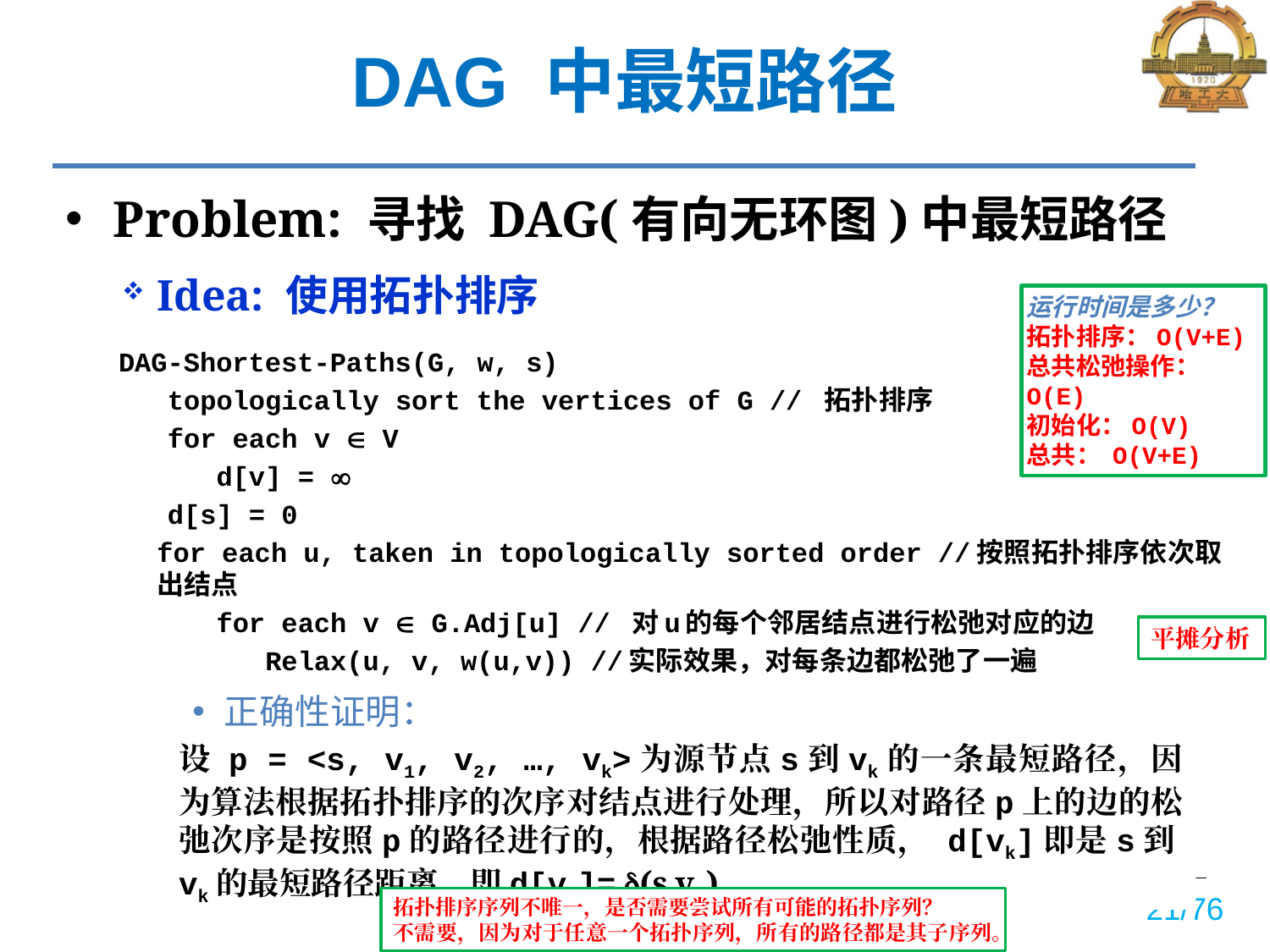

# DAG 中最短路径
Problem: 寻找 DAG(有向无环图)中最短路径
Idea: 使用拓扑排序

正确性证明：
设 p = <s, v1, v2, …, vk>为源节点s到vk的一条最短路径，因为算法根据拓扑排序的次序对结点进行处理，所以对路径p上的边的松弛次序是按照p的路径进行的，根据路径松弛性质， d[vk]即是s到vk的最短路径距离，即d[vk]= δ(s,vk)
运行时间是多少？
拓扑排序：O(V+E)
总共松弛操作：O(E)
初始化：O(V)
总共： O(V+E)
DAG-Shortest-Paths(G, w, s)
   topologically sort the vertices of G // 拓扑排序
   for each v ∈ V
      d[v] = ∞
   d[s] = 0
		for each u, taken in topologically sorted order //按照拓扑排序依次取出结点
      for each v ∈ G.Adj[u] // 对u的每个邻居结点进行松弛对应的边
         Relax(u, v, w(u,v)) //实际效果，对每条边都松弛了一遍

平摊分析
拓扑排序序列不唯一，是否需要尝试所有可能的拓扑序列？
不需要，因为对于任意一个拓扑序列，所有的路径都是其子序列。